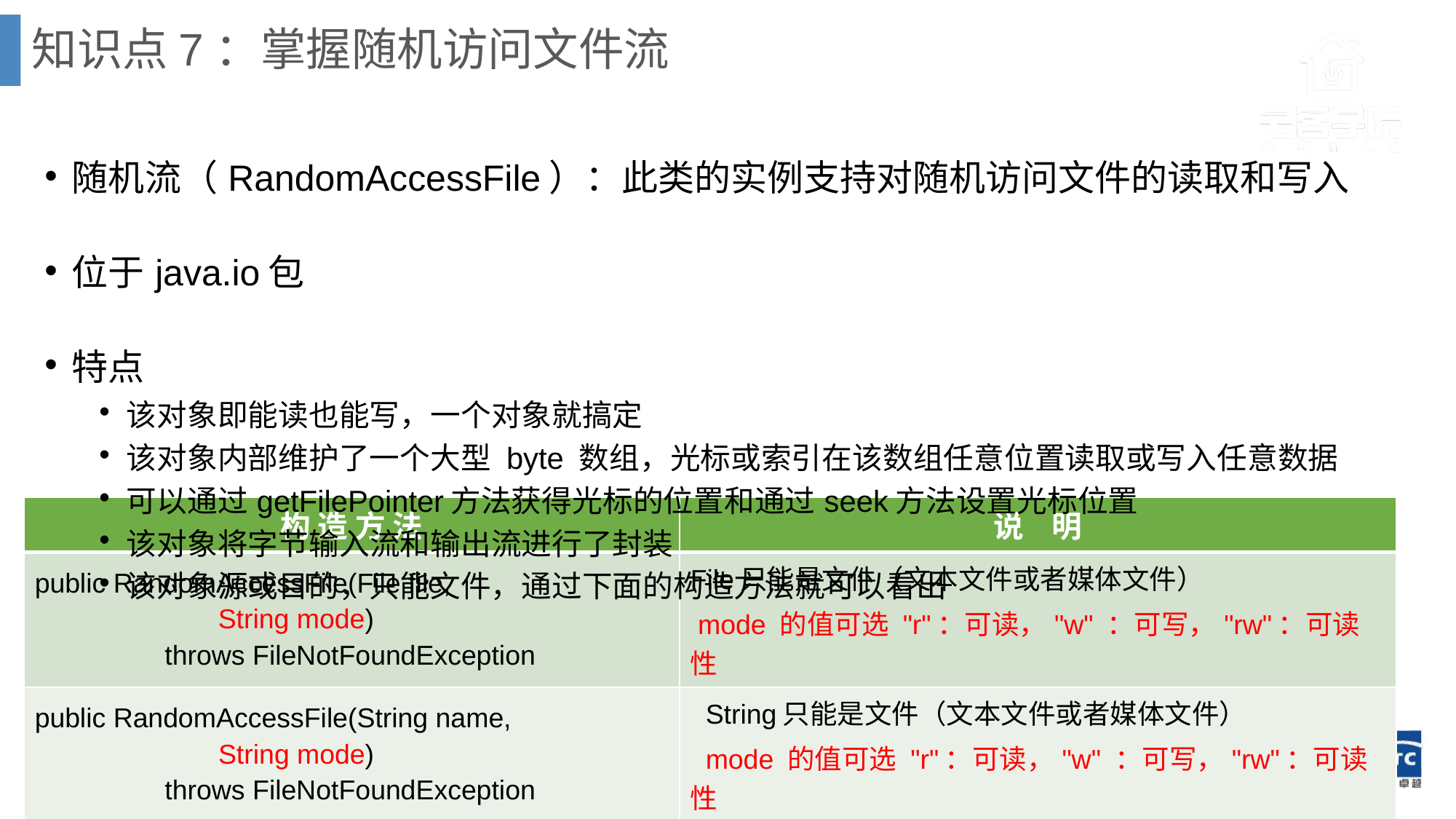

# 知识点7：掌握随机访问文件流
随机流（RandomAccessFile）：此类的实例支持对随机访问文件的读取和写入
位于java.io包
特点
该对象即能读也能写，一个对象就搞定
该对象内部维护了一个大型 byte 数组，光标或索引在该数组任意位置读取或写入任意数据
可以通过getFilePointer方法获得光标的位置和通过seek方法设置光标位置
该对象将字节输入流和输出流进行了封装
该对象源或目的，只能文件，通过下面的构造方法就可以看出

| 构 造 方 法 | 说 明 |
| --- | --- |
| public RandomAccessFile(File file, String mode) throws FileNotFoundException | File只能是文件（文本文件或者媒体文件） mode 的值可选 "r"：可读，"w" ：可写，"rw"：可读性 |
| public RandomAccessFile(String name, String mode) throws FileNotFoundException | String只能是文件（文本文件或者媒体文件） mode 的值可选 "r"：可读，"w" ：可写，"rw"：可读性 |